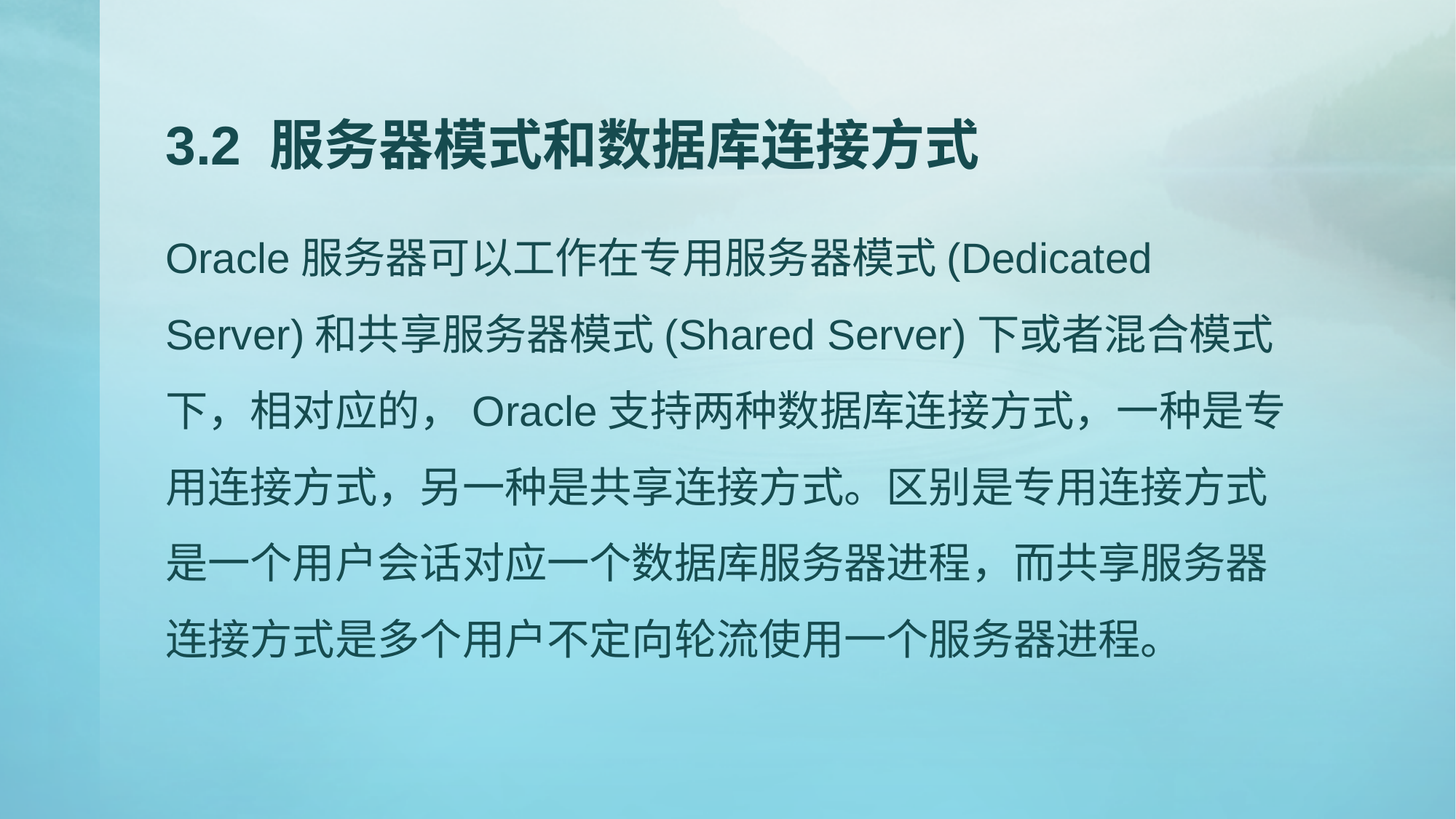

# 3.2 服务器模式和数据库连接方式
Oracle服务器可以工作在专用服务器模式(Dedicated Server)和共享服务器模式(Shared Server)下或者混合模式下，相对应的，Oracle支持两种数据库连接方式，一种是专用连接方式，另一种是共享连接方式。区别是专用连接方式是一个用户会话对应一个数据库服务器进程，而共享服务器连接方式是多个用户不定向轮流使用一个服务器进程。